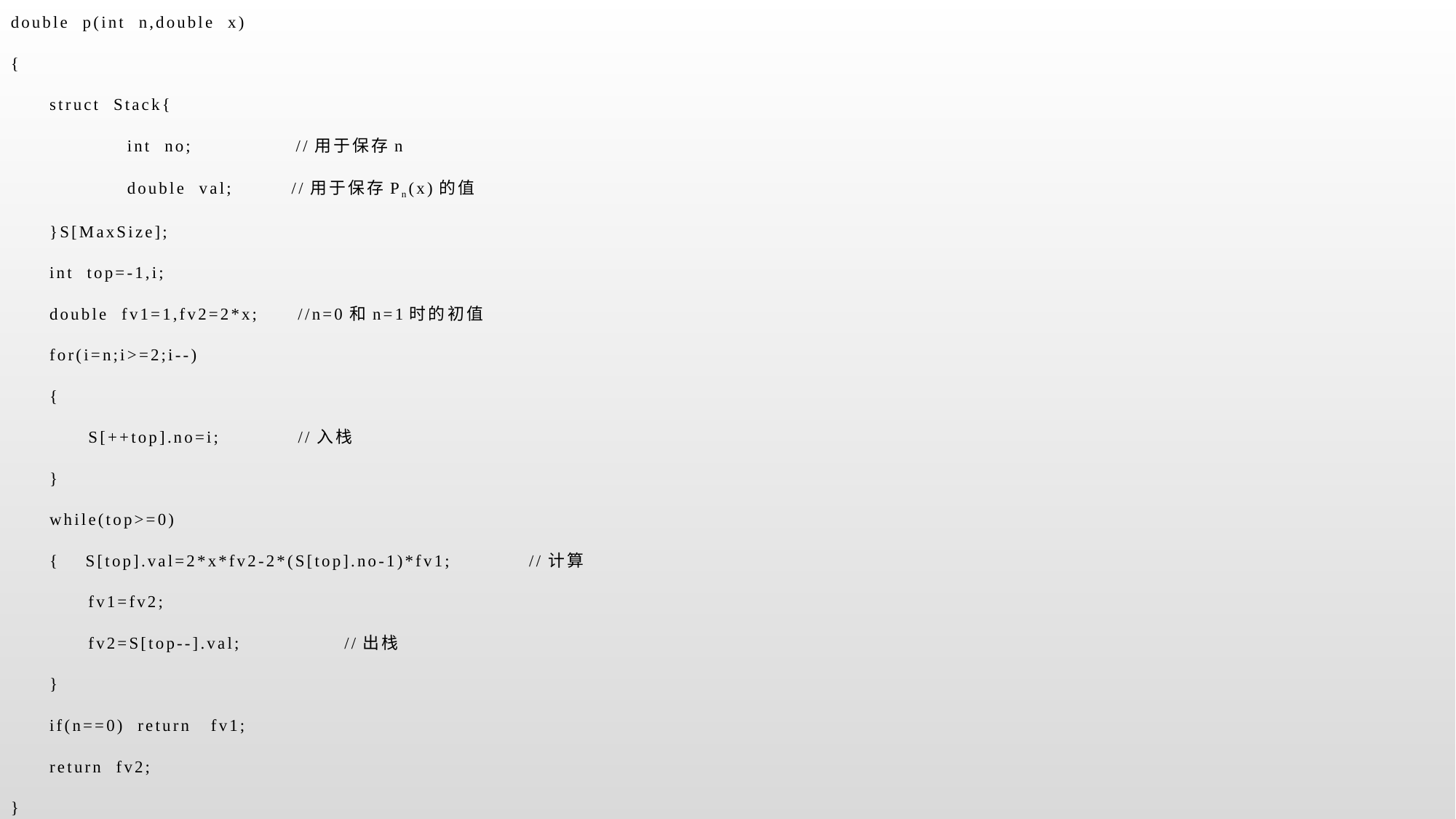

double  p(int  n,double  x)
{
      struct  Stack{
                  int  no;                //用于保存n
                  double  val;         //用于保存Pn(x)的值
      }S[MaxSize];
      int  top=-1,i;
      double  fv1=1,fv2=2*x;      //n=0和n=1时的初值
      for(i=n;i>=2;i--)
      {
            S[++top].no=i;            //入栈
      }
      while(top>=0)
      {    S[top].val=2*x*fv2-2*(S[top].no-1)*fv1;            //计算
            fv1=fv2;
            fv2=S[top--].val;                //出栈
      }
      if(n==0)  return   fv1;
      return  fv2;
}